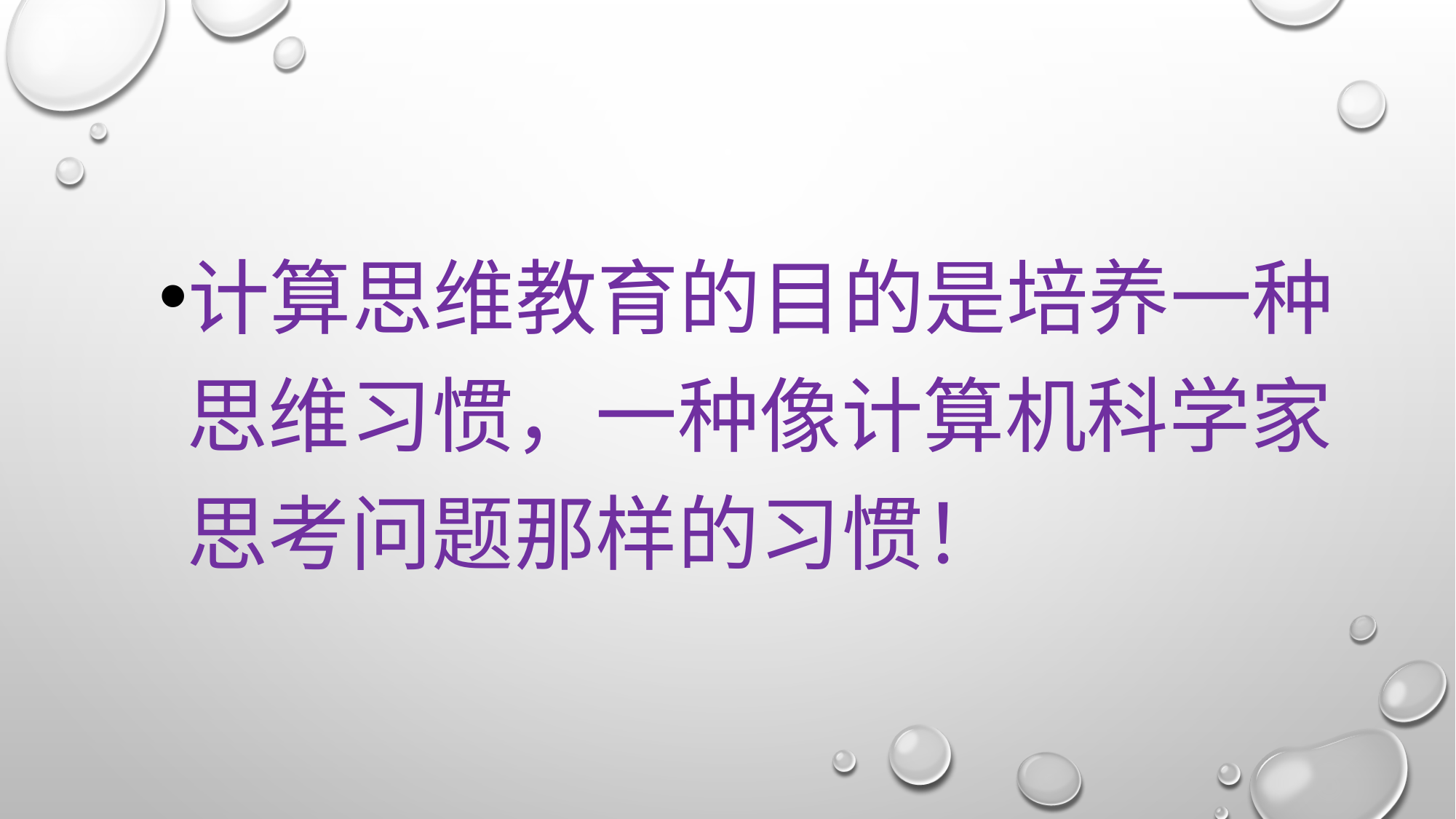

计算思维教育的目的是培养一种思维习惯，一种像计算机科学家思考问题那样的习惯！